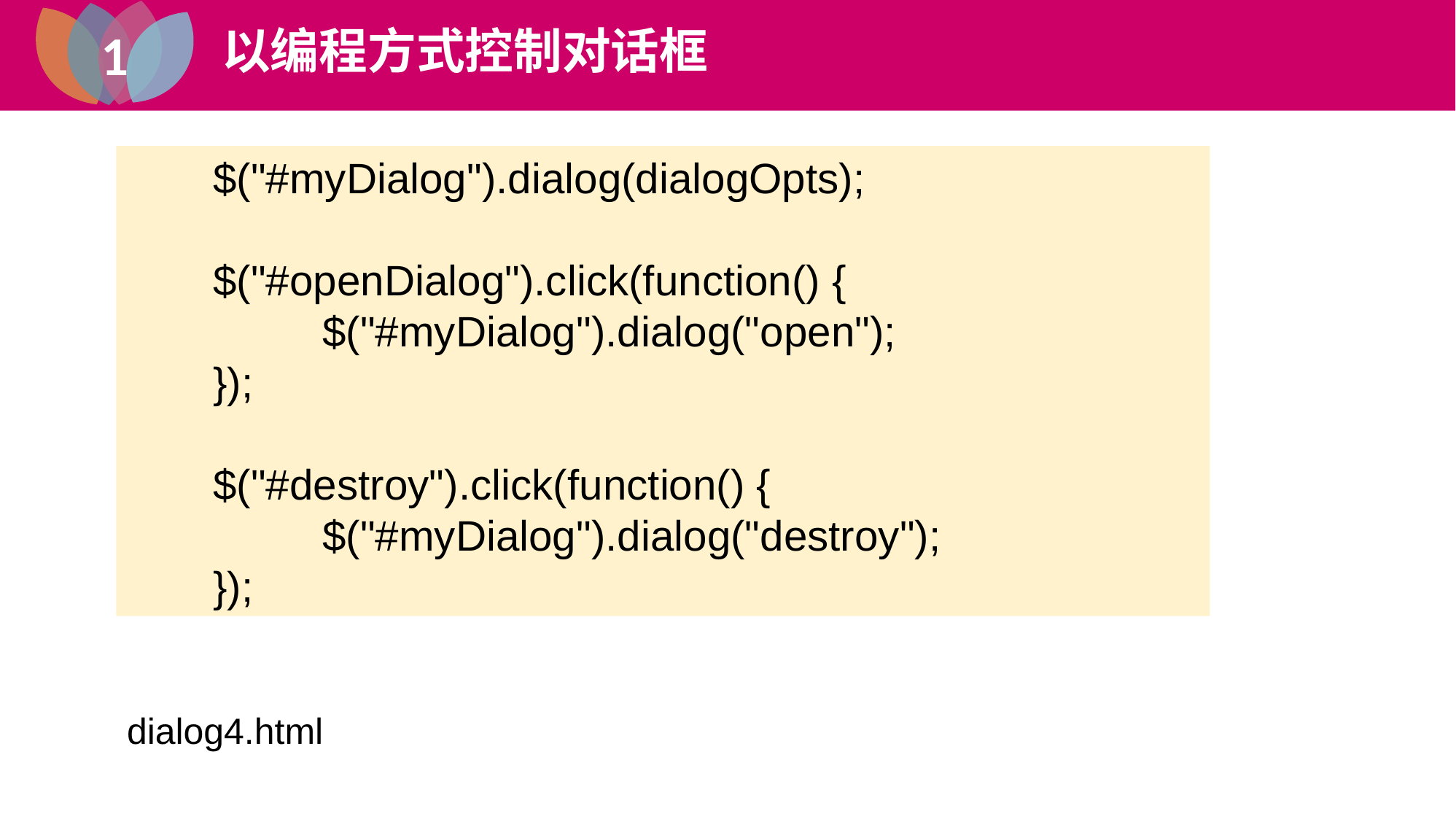

1
以编程方式控制对话框
1
jQuery UI
$("#myDialog").dialog(dialogOpts);

$("#openDialog").click(function() {
	$("#myDialog").dialog("open");
});

$("#destroy").click(function() {
	$("#myDialog").dialog("destroy");
});
dialog4.html